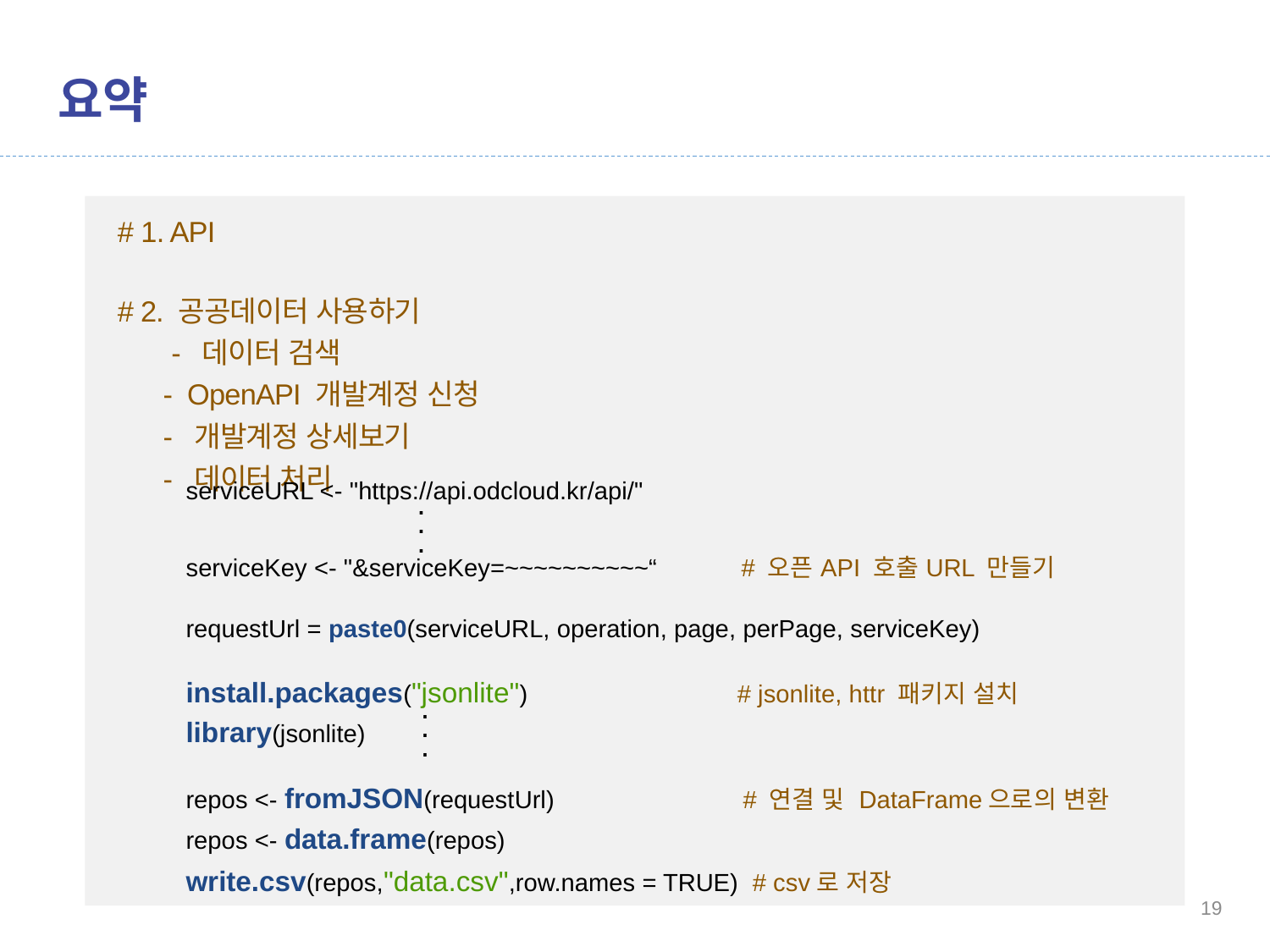

# 요약
| # 1. API # 2. 공공데이터 사용하기 - 데이터 검색 - OpenAPI 개발계정 신청 - 개발계정 상세보기 - 데이터 처리 |
| --- |

| serviceURL <- "https://api.odcloud.kr/api/" serviceKey <- "&serviceKey=~~~~~~~~~~“ # 오픈API 호출URL 만들기 requestUrl = paste0(serviceURL, operation, page, perPage, serviceKey) install.packages("jsonlite") # jsonlite, httr 패키지 설치 library(jsonlite) repos <- fromJSON(requestUrl) # 연결 및 DataFrame으로의 변환 repos <- data.frame(repos) write.csv(repos,"data.csv",row.names = TRUE) # csv로 저장 |
| --- |
.
.
.
.
.
.
19